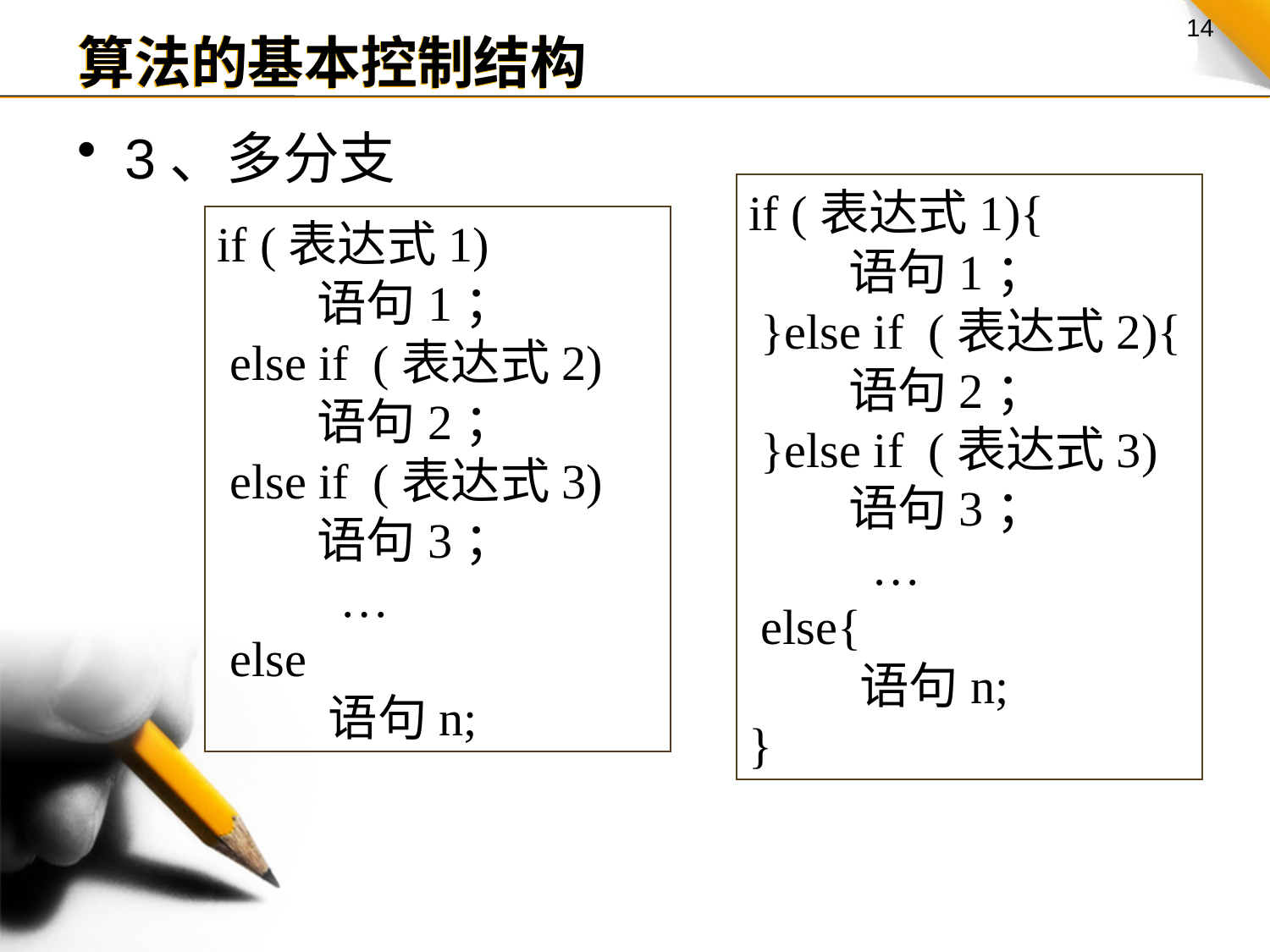

算法的基本控制结构
3、多分支

if (表达式1){
        语句1；
 }else if  (表达式2){
        语句2；
 }else if  (表达式3)
        语句3；
          …
 else{
         语句n;
}
if (表达式1)
        语句1；
 else if  (表达式2)
        语句2；
 else if  (表达式3)
        语句3；
          …
 else
         语句n;